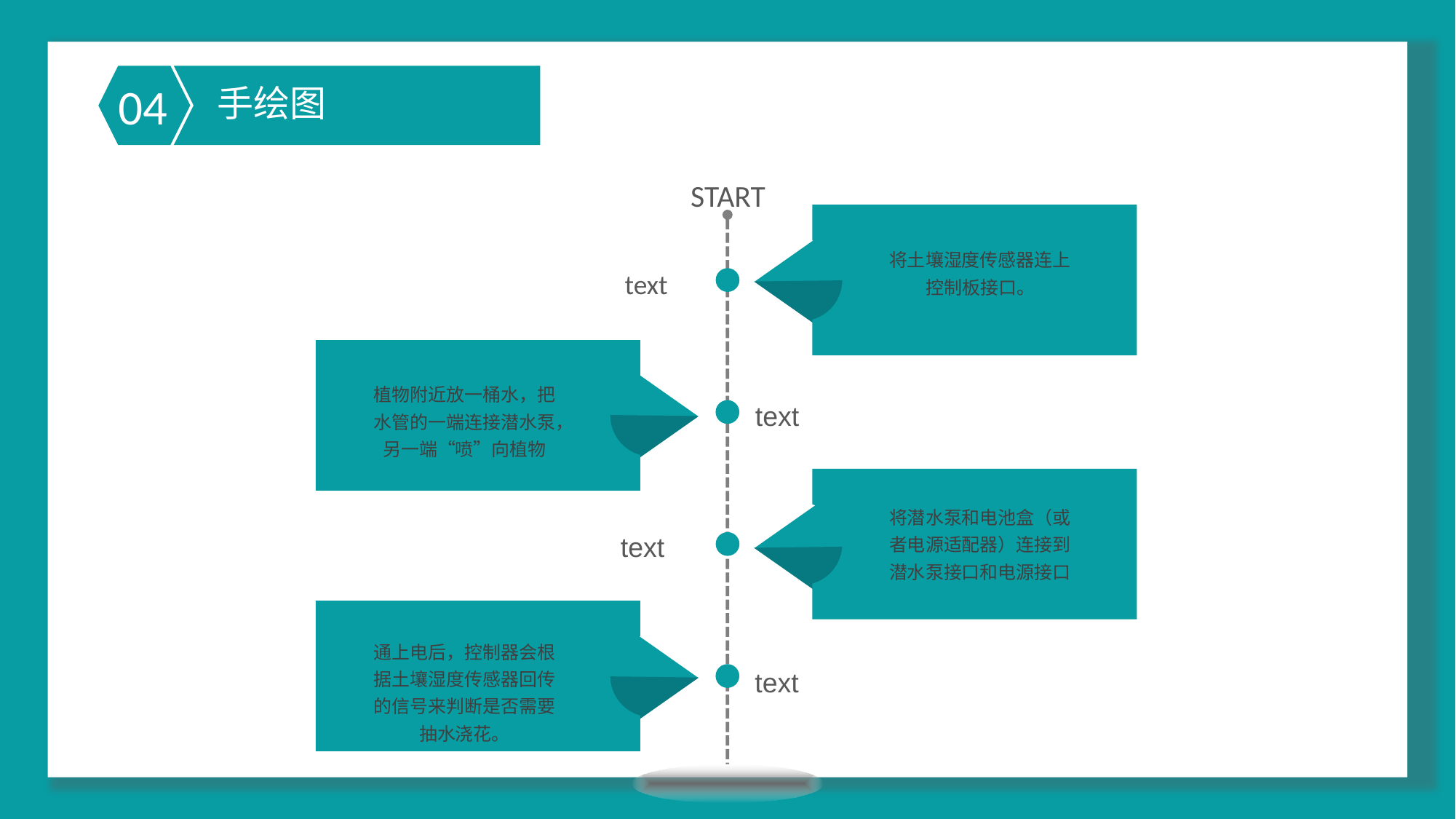

04
手绘图
START

将土壤湿度传感器连上控制板接口。
text

植物附近放一桶水，把水管的一端连接潜水泵，另一端“喷”向植物
text

将潜水泵和电池盒（或者电源适配器）连接到潜水泵接口和电源接口

text

通上电后，控制器会根据土壤湿度传感器回传的信号来判断是否需要抽水浇花。
text